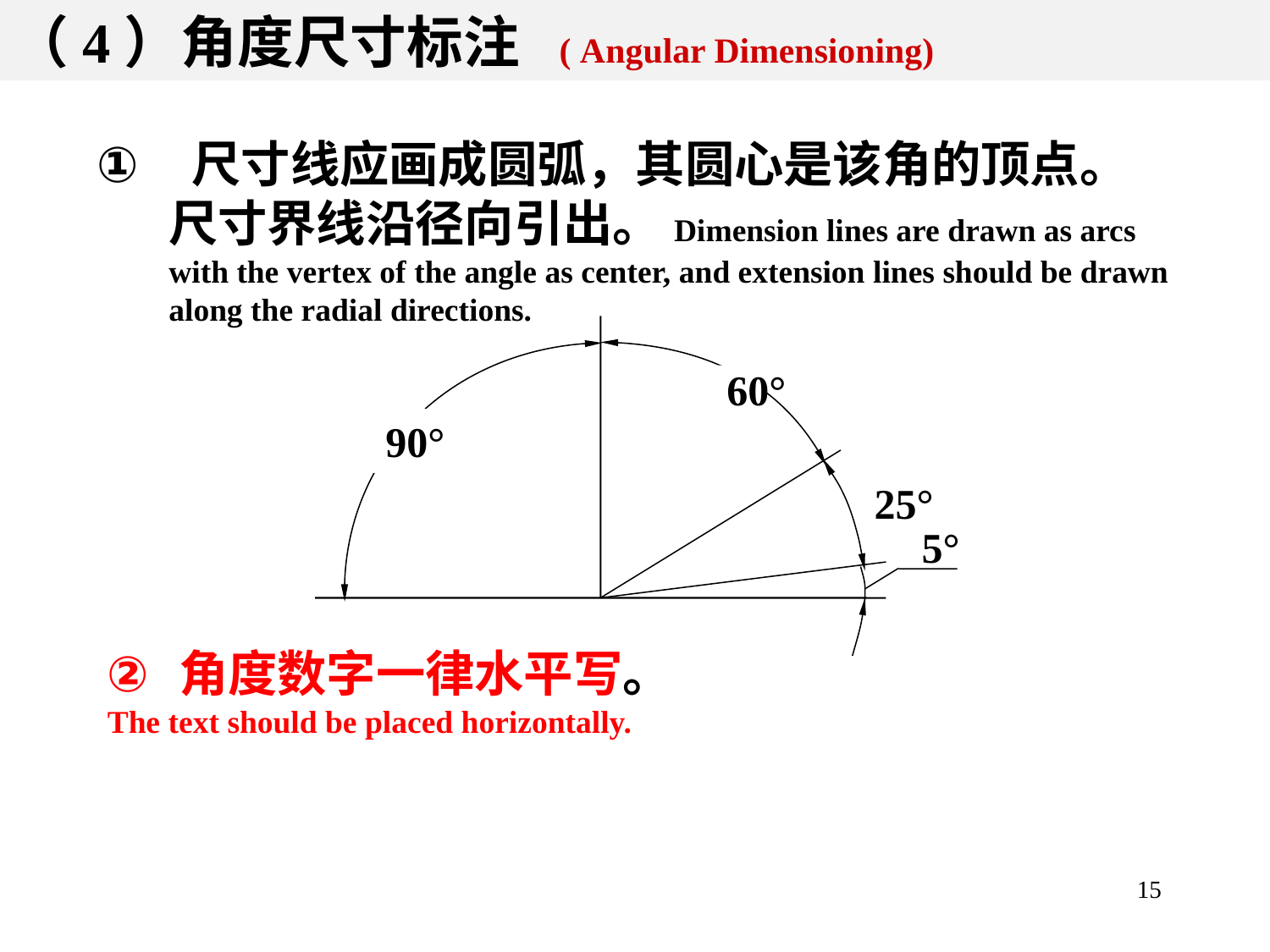

（4）角度尺寸标注  ( Angular Dimensioning)
 尺寸线应画成圆弧，其圆心是该角的顶点。尺寸界线沿径向引出。Dimension lines are drawn as arcs with the vertex of the angle as center, and extension lines should be drawn along the radial directions.

60°

90°

25°
5°

角度数字一律水平写。
The text should be placed horizontally.
15